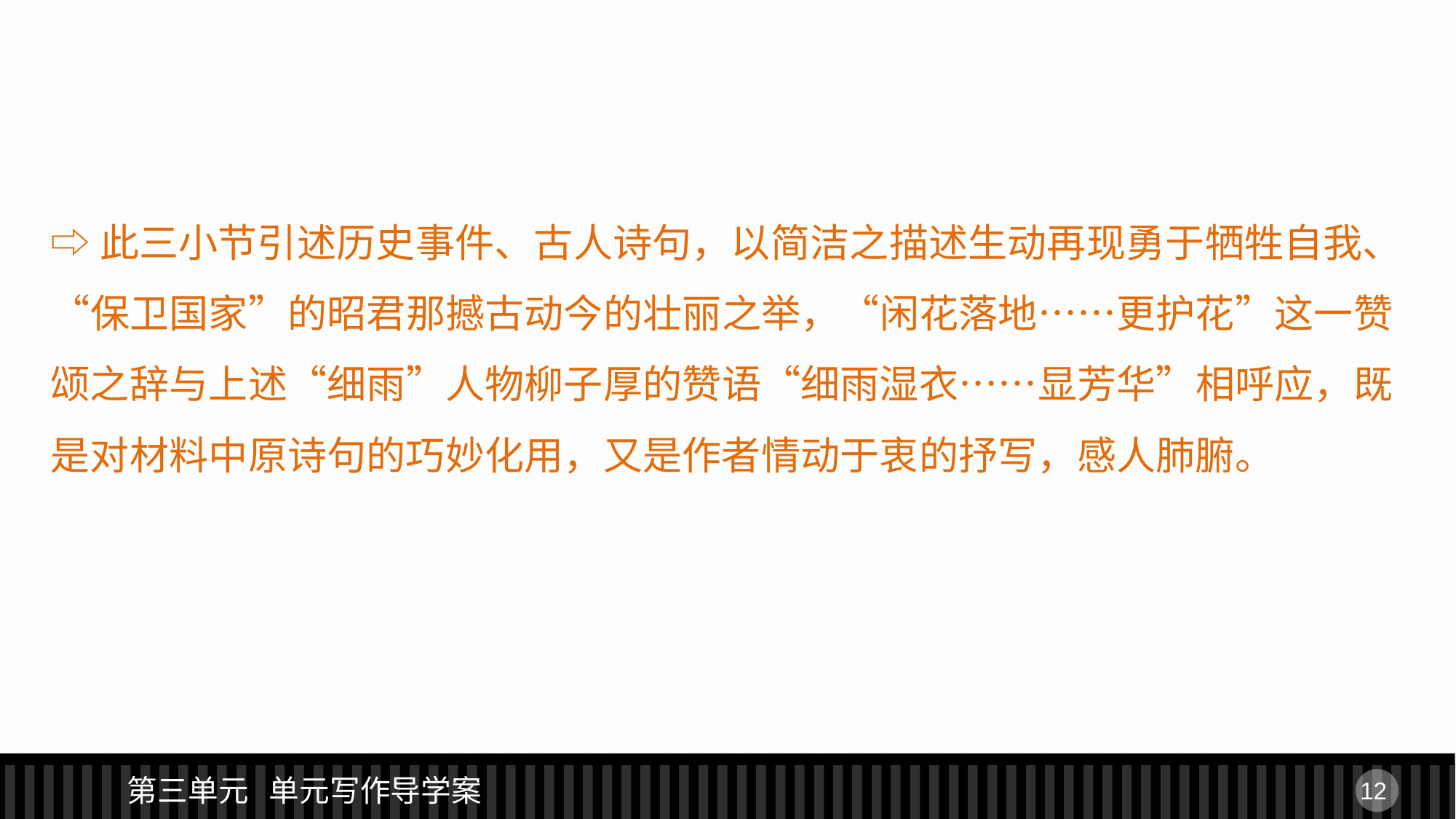

⇨此三小节引述历史事件、古人诗句，以简洁之描述生动再现勇于牺牲自我、“保卫国家”的昭君那撼古动今的壮丽之举，“闲花落地……更护花”这一赞颂之辞与上述“细雨”人物柳子厚的赞语“细雨湿衣……显芳华”相呼应，既是对材料中原诗句的巧妙化用，又是作者情动于衷的抒写，感人肺腑。